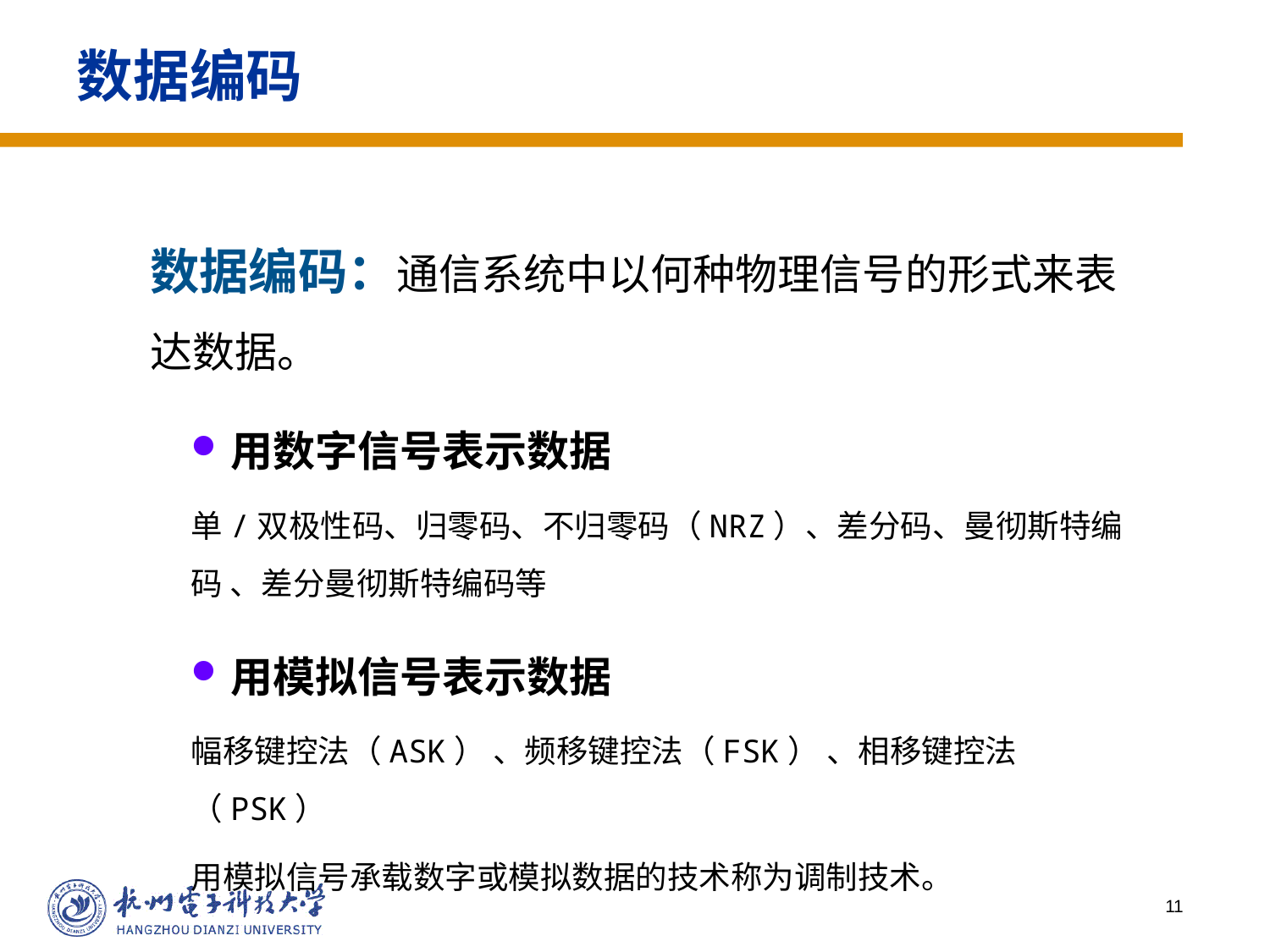

数据编码
数据编码：通信系统中以何种物理信号的形式来表达数据。
用数字信号表示数据
单/双极性码、归零码、不归零码（NRZ）、差分码、曼彻斯特编码 、差分曼彻斯特编码等
用模拟信号表示数据
幅移键控法（ASK） 、频移键控法（FSK） 、相移键控法（PSK）
用模拟信号承载数字或模拟数据的技术称为调制技术。
11